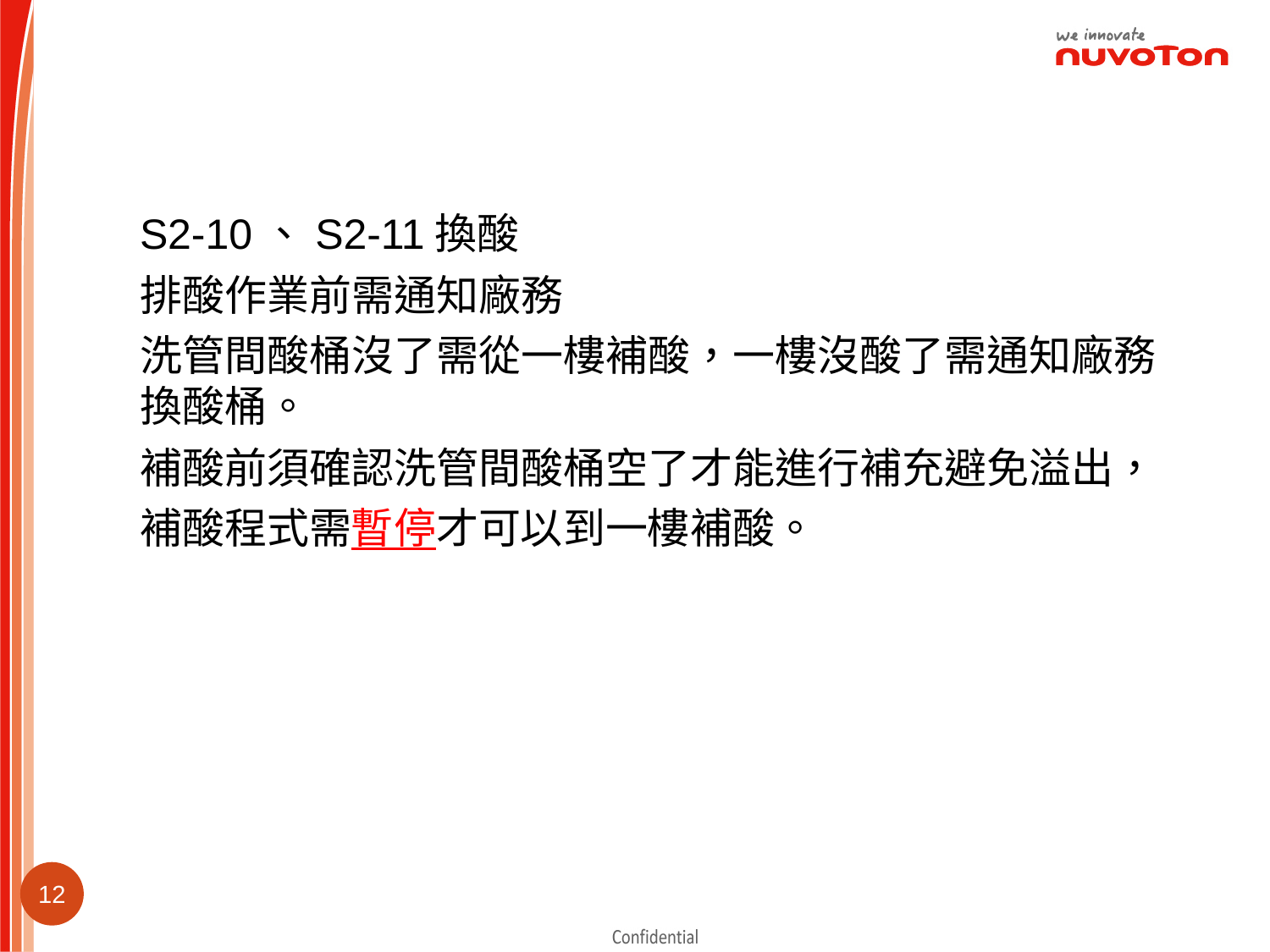

S2-10、S2-11換酸
排酸作業前需通知廠務
洗管間酸桶沒了需從一樓補酸，一樓沒酸了需通知廠務換酸桶。
補酸前須確認洗管間酸桶空了才能進行補充避免溢出，
補酸程式需暫停才可以到一樓補酸。

12